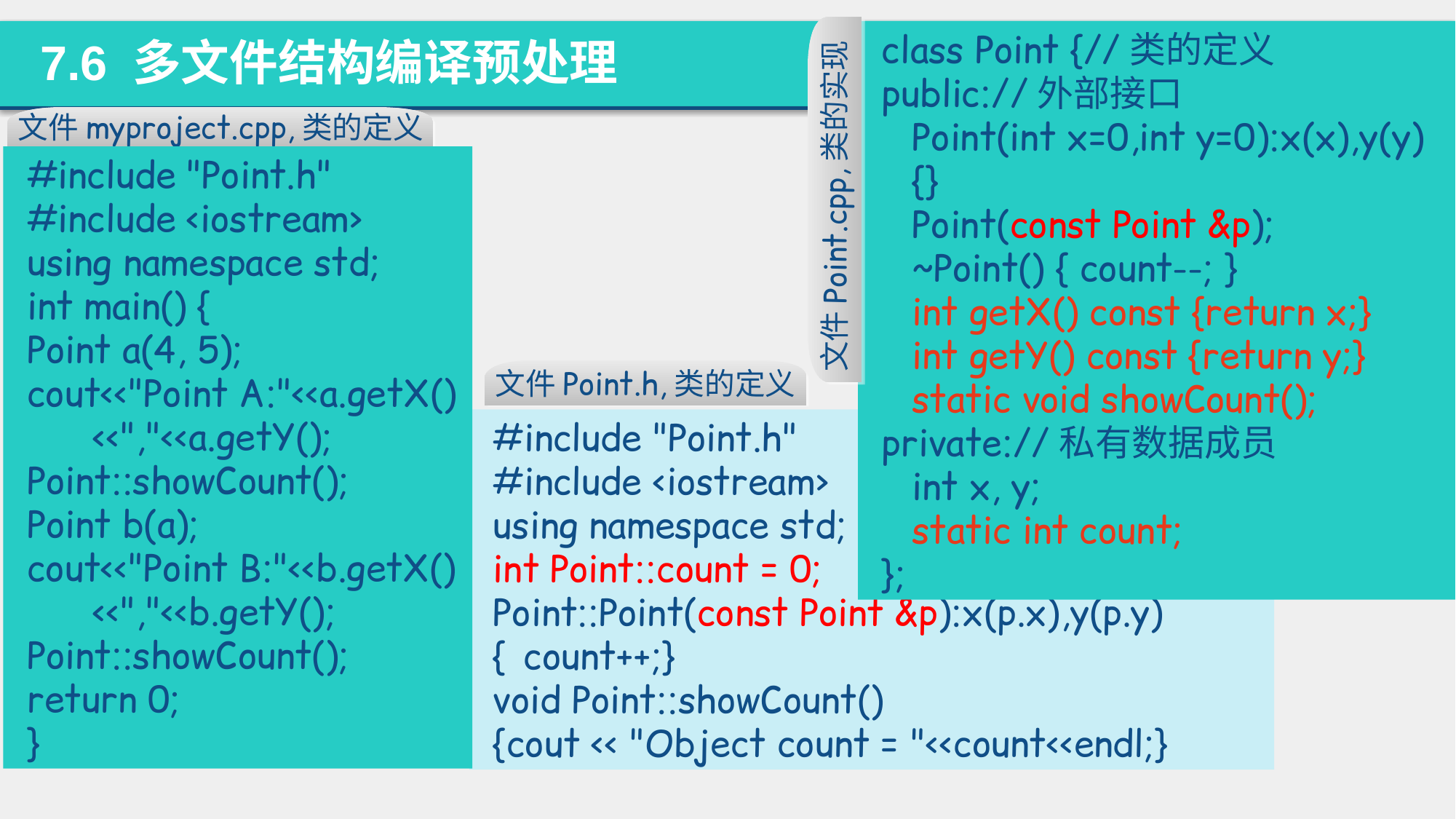

class Point {//类的定义
public://外部接口
	Point(int x=0,int y=0):x(x),y(y){}
	Point(const Point &p);
	~Point() { count--; }
	int getX() const {return x;}
	int getY() const {return y;}
	static void showCount();
private://私有数据成员
	int x, y;
	static int count;
};
7.6 多文件结构编译预处理
文件myproject.cpp,类的定义
#include "Point.h"
#include <iostream>
using namespace std;
int main() {
Point a(4, 5);
cout<<"Point A:"<<a.getX()
      <<","<<a.getY();
Point::showCount();
Point b(a);
cout<<"Point B:"<<b.getX()
      <<","<<b.getY();
Point::showCount();
return 0;
}
文件Point.cpp,类的实现
文件Point.h,类的定义
#include "Point.h"
#include <iostream>
using namespace std;
int Point::count = 0;
Point::Point(const Point &p):x(p.x),y(p.y)
{	count++;}
void Point::showCount()
{cout << "Object count = "<<count<<endl;}